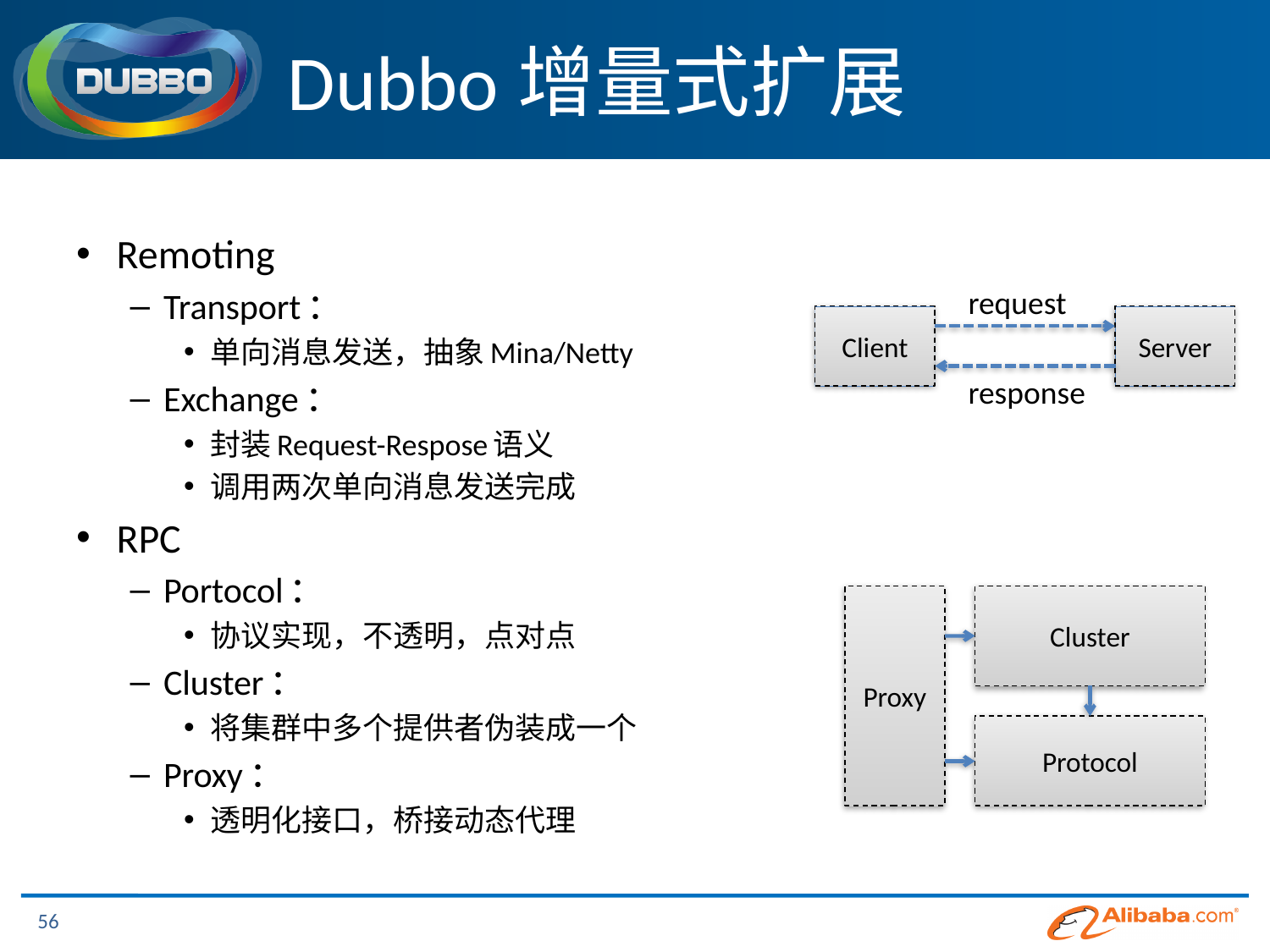

# Dubbo增量式扩展
Remoting
Transport：
单向消息发送，抽象Mina/Netty
Exchange：
封装Request-Respose语义
调用两次单向消息发送完成
RPC
Portocol：
协议实现，不透明，点对点
Cluster：
将集群中多个提供者伪装成一个
Proxy：
透明化接口，桥接动态代理
request
Client
Server
response
Proxy
Cluster
Protocol
56